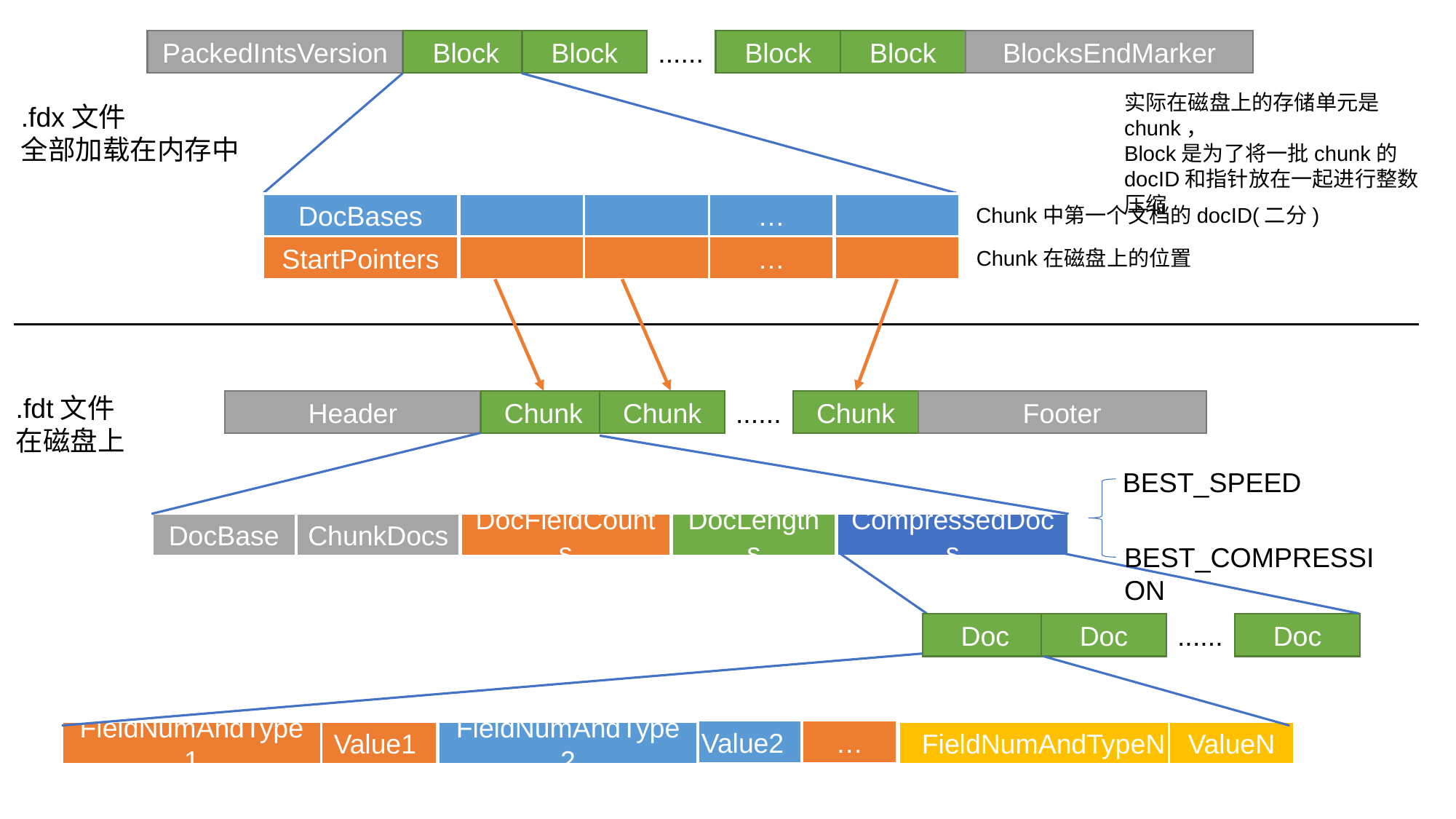

Block
Block
Block
BlocksEndMarker
Block
PackedIntsVersion
......
实际在磁盘上的存储单元是chunk，
Block是为了将一批chunk的docID和指针放在一起进行整数压缩
.fdx文件
全部加载在内存中
DocBases

…

Chunk中第一个文档的docID(二分)
StartPointers

…

Chunk在磁盘上的位置
.fdt文件
在磁盘上
Chunk
Chunk
Chunk
Header
......
Footer
BEST_SPEED

DocBase
DocLengths
CompressedDocs
DocFieldCounts
ChunkDocs
BEST_COMPRESSION
Doc
Doc
Doc
......
…
Value2
FieldNumAndType1
FieldNumAndType2
FieldNumAndTypeN
ValueN
Value1